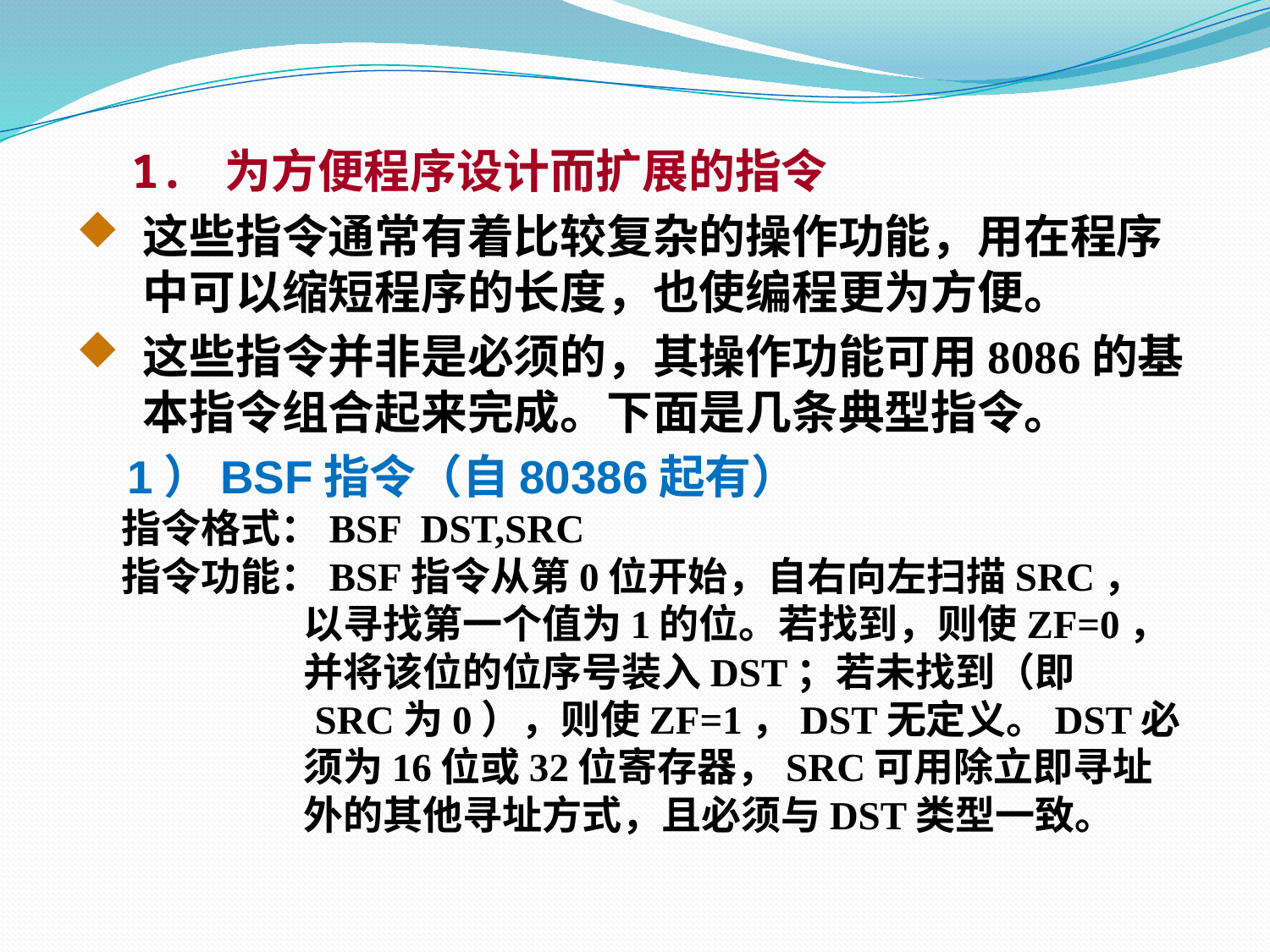

1. 为方便程序设计而扩展的指令
这些指令通常有着比较复杂的操作功能，用在程序中可以缩短程序的长度，也使编程更为方便。
这些指令并非是必须的，其操作功能可用8086的基本指令组合起来完成。下面是几条典型指令。
    1）BSF指令（自80386起有）
    指令格式：BSF  DST,SRC
    指令功能：BSF指令从第0位开始，自右向左扫描SRC，
                        以寻找第一个值为1的位。若找到，则使ZF=0，
                        并将该位的位序号装入DST；若未找到（即
                        SRC为0），则使ZF=1，DST无定义。DST必
                        须为16位或32位寄存器，SRC可用除立即寻址
                        外的其他寻址方式，且必须与DST类型一致。